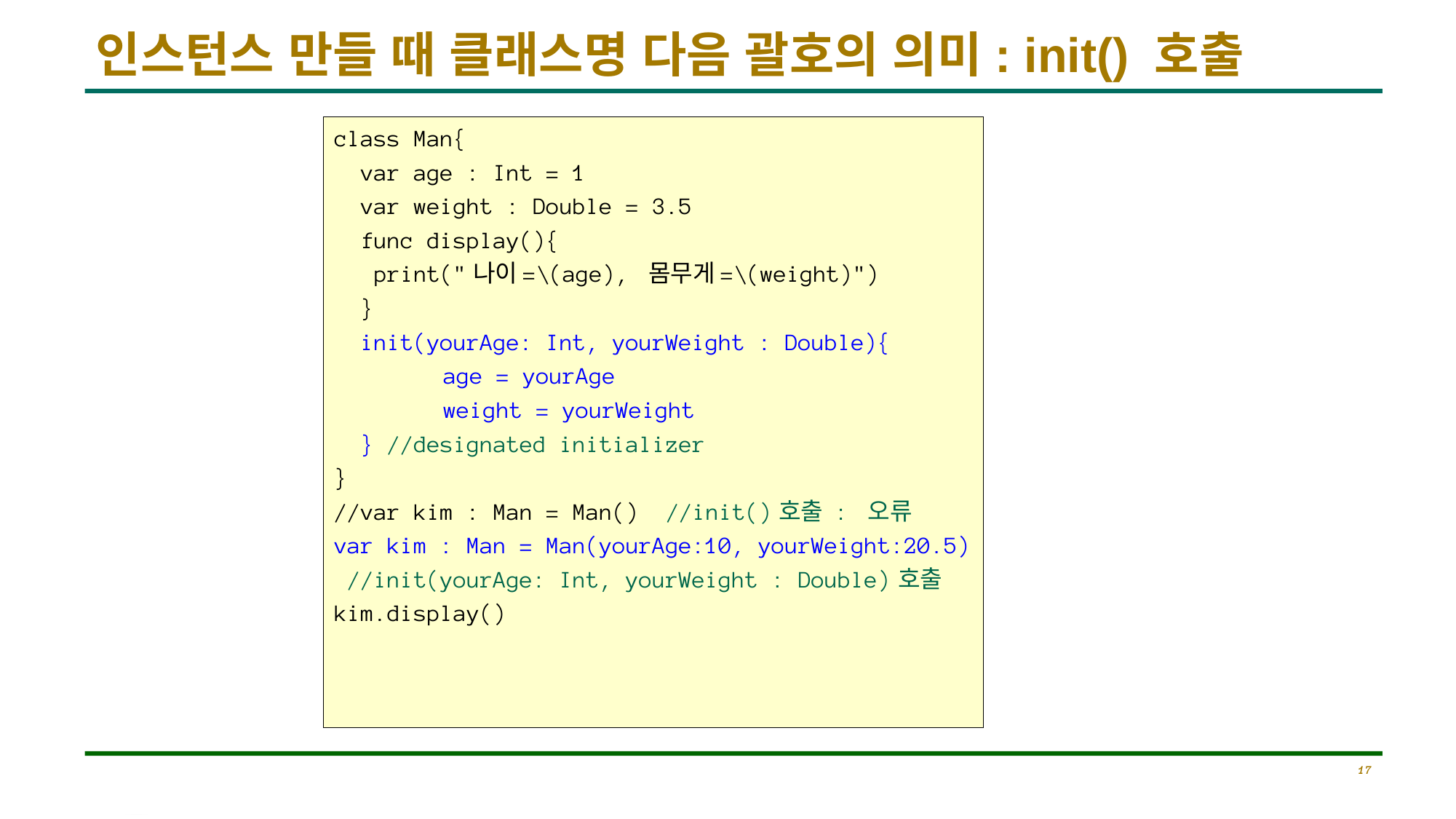

# 인스턴스 만들 때 클래스명 다음 괄호의 의미: init() 호출
class Man{
  var age : Int = 1
  var weight : Double = 3.5
  func display(){
   print("나이=\(age), 몸무게=\(weight)")
  }
  init(yourAge: Int, yourWeight : Double){
	age = yourAge
	weight = yourWeight
  } //designated initializer
}
//var kim : Man = Man()  //init()호출 : 오류
var kim : Man = Man(yourAge:10, yourWeight:20.5)
 //init(yourAge: Int, yourWeight : Double)호출
kim.display()